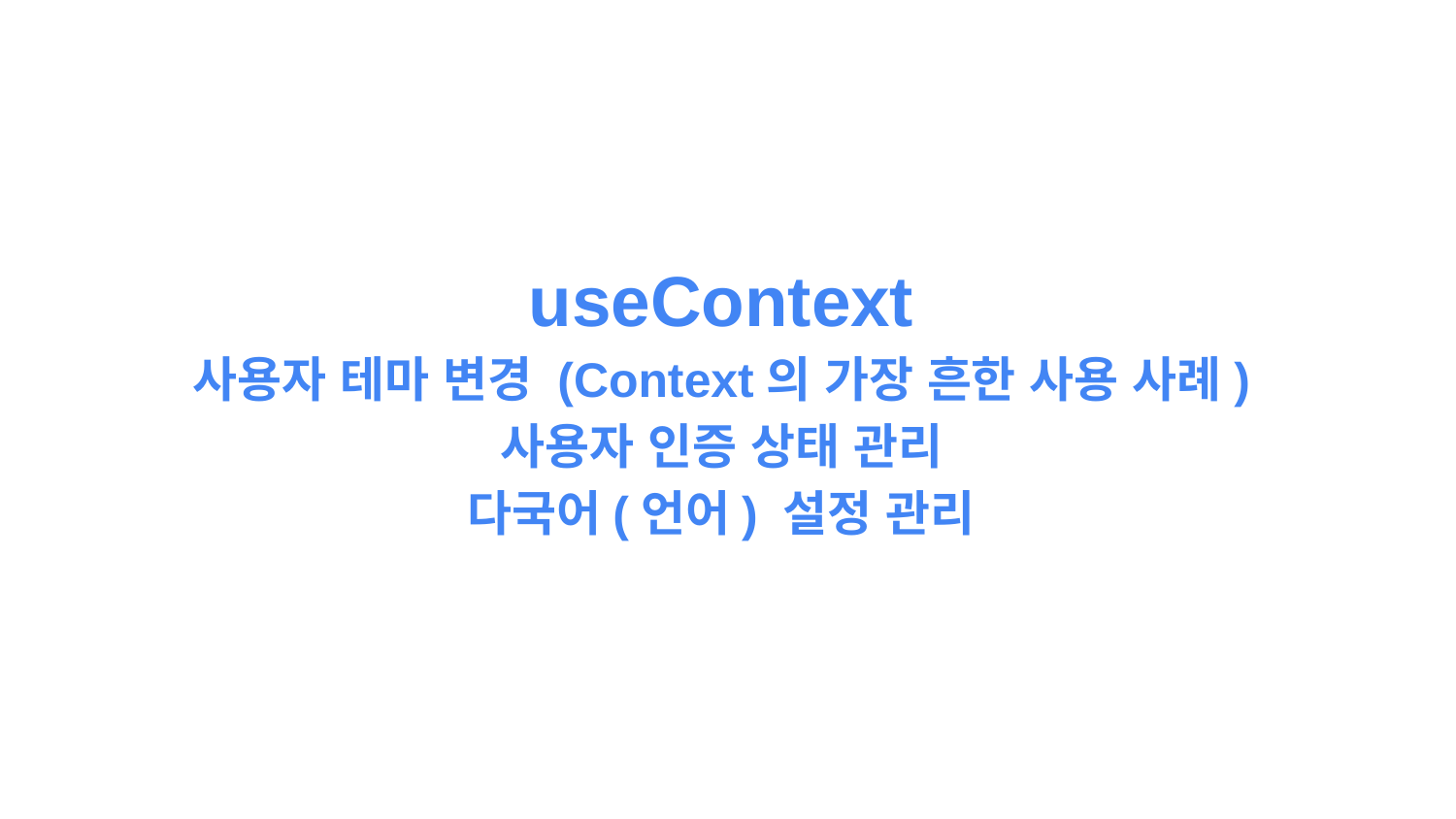

useContext
사용자 테마 변경 (Context의 가장 흔한 사용 사례)
사용자 인증 상태 관리
다국어(언어) 설정 관리